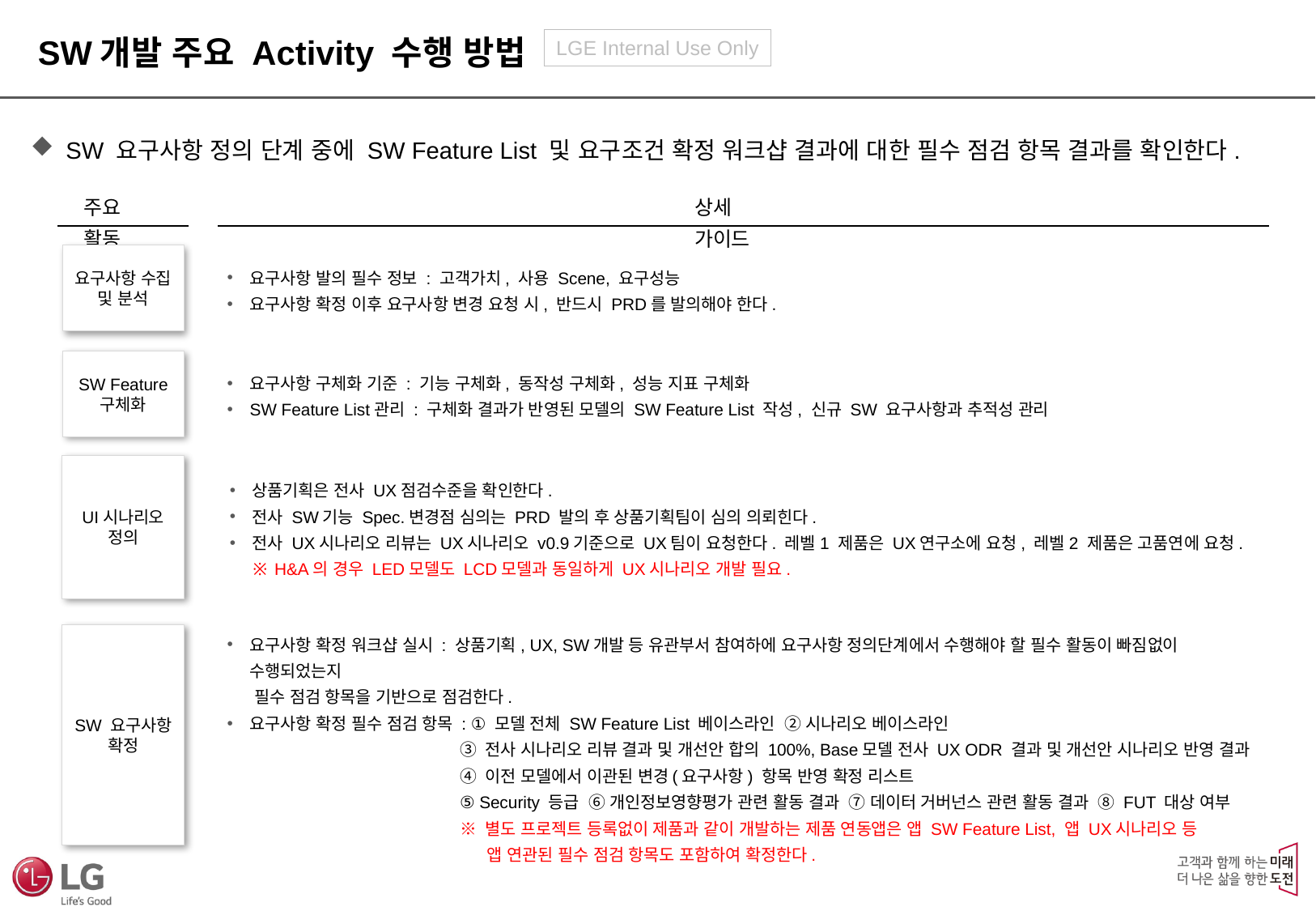

SW개발 주요 Activity 수행 방법
 SW 요구사항 정의 단계 중에 SW Feature List 및 요구조건 확정 워크샵 결과에 대한 필수 점검 항목 결과를 확인한다.
상세 가이드
주요 활동
요구사항 수집
및 분석
요구사항 발의 필수 정보 : 고객가치, 사용 Scene, 요구성능
요구사항 확정 이후 요구사항 변경 요청 시, 반드시 PRD를 발의해야 한다.
SW Feature
구체화
요구사항 구체화 기준 : 기능 구체화, 동작성 구체화, 성능 지표 구체화
SW Feature List관리 : 구체화 결과가 반영된 모델의 SW Feature List 작성, 신규 SW 요구사항과 추적성 관리
UI시나리오
정의
상품기획은 전사 UX점검수준을 확인한다.
전사 SW기능 Spec.변경점 심의는 PRD 발의 후 상품기획팀이 심의 의뢰힌다.
전사 UX시나리오 리뷰는 UX시나리오 v0.9기준으로 UX팀이 요청한다. 레벨1 제품은 UX연구소에 요청, 레벨2 제품은 고품연에 요청.
     ※ H&A의 경우 LED모델도 LCD모델과 동일하게 UX시나리오 개발 필요.
요구사항 확정 워크샵 실시 : 상품기획, UX, SW개발 등 유관부서 참여하에 요구사항 정의단계에서 수행해야 할 필수 활동이 빠짐없이 수행되었는지
     필수 점검 항목을 기반으로 점검한다.
요구사항 확정 필수 점검 항목 : ① 모델 전체 SW Feature List 베이스라인  ② 시나리오 베이스라인
                                                  ③ 전사 시나리오 리뷰 결과 및 개선안 합의 100%, Base모델 전사 UX ODR 결과 및 개선안 시나리오 반영 결과
                                                  ④ 이전 모델에서 이관된 변경(요구사항) 항목 반영 확정 리스트
                                                  ⑤ Security 등급  ⑥ 개인정보영향평가 관련 활동 결과  ⑦ 데이터 거버넌스 관련 활동 결과  ⑧ FUT 대상 여부
                                                  ※ 별도 프로젝트 등록없이 제품과 같이 개발하는 제품 연동앱은 앱 SW Feature List, 앱 UX시나리오 등
                                                       앱 연관된 필수 점검 항목도 포함하여 확정한다.
SW 요구사항 확정